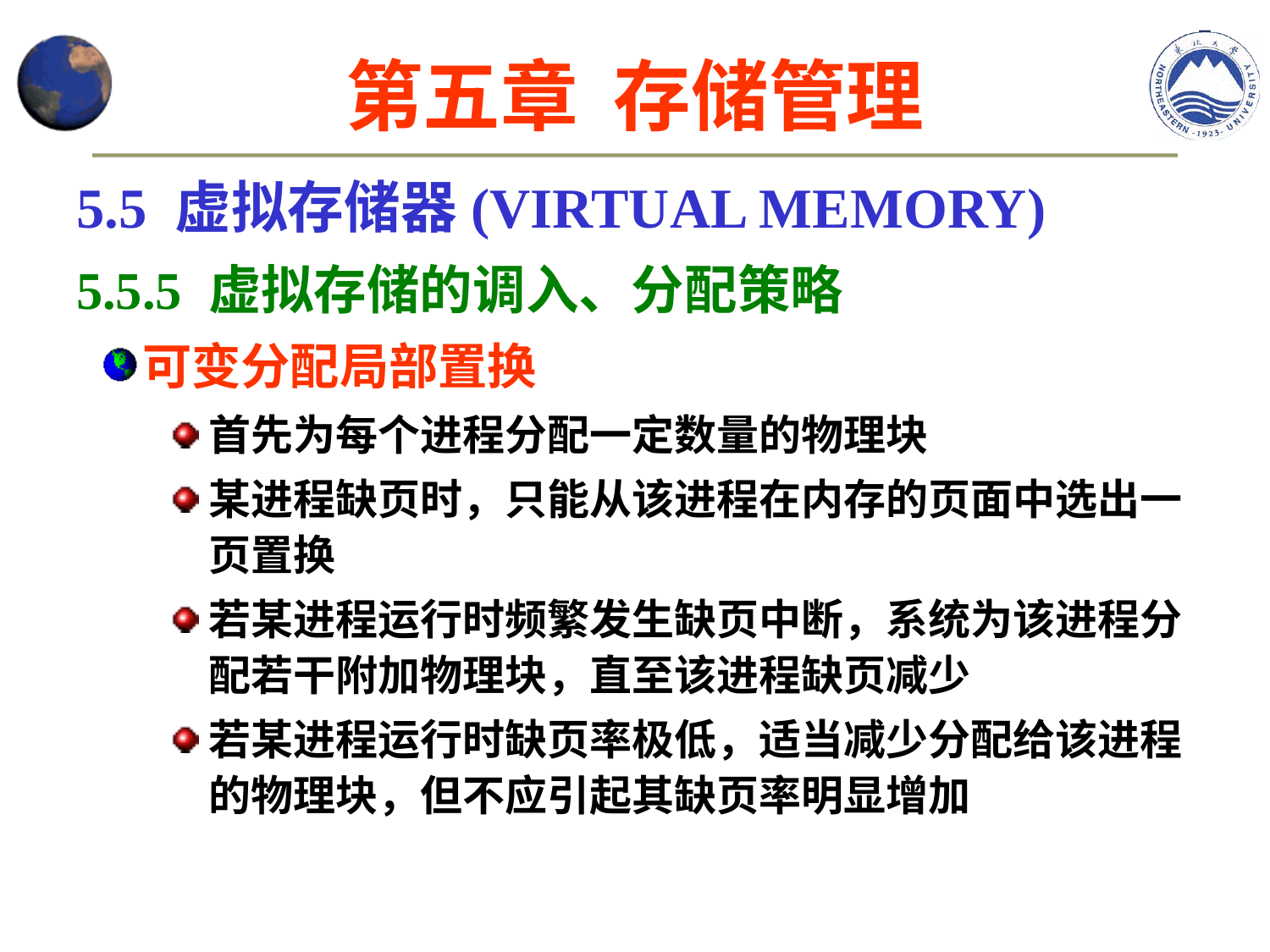

第五章  存储管理
5.5 虚拟存储器(VIRTUAL MEMORY)
5.5.5 虚拟存储的调入、分配策略
可变分配局部置换
首先为每个进程分配一定数量的物理块
某进程缺页时，只能从该进程在内存的页面中选出一页置换
若某进程运行时频繁发生缺页中断，系统为该进程分配若干附加物理块，直至该进程缺页减少
若某进程运行时缺页率极低，适当减少分配给该进程的物理块，但不应引起其缺页率明显增加